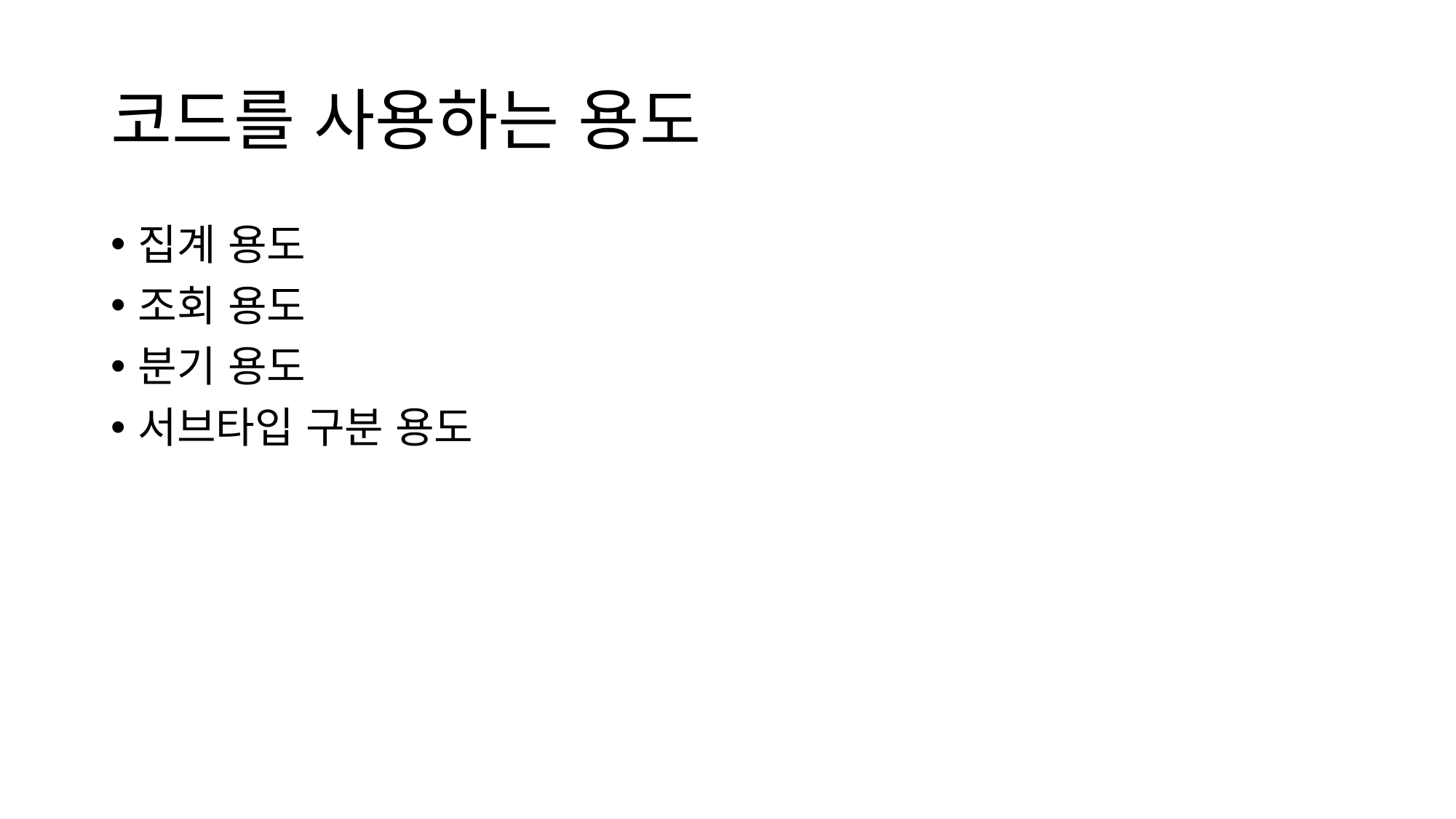

# 코드를 사용하는 용도
집계 용도
조회 용도
분기 용도
서브타입 구분 용도